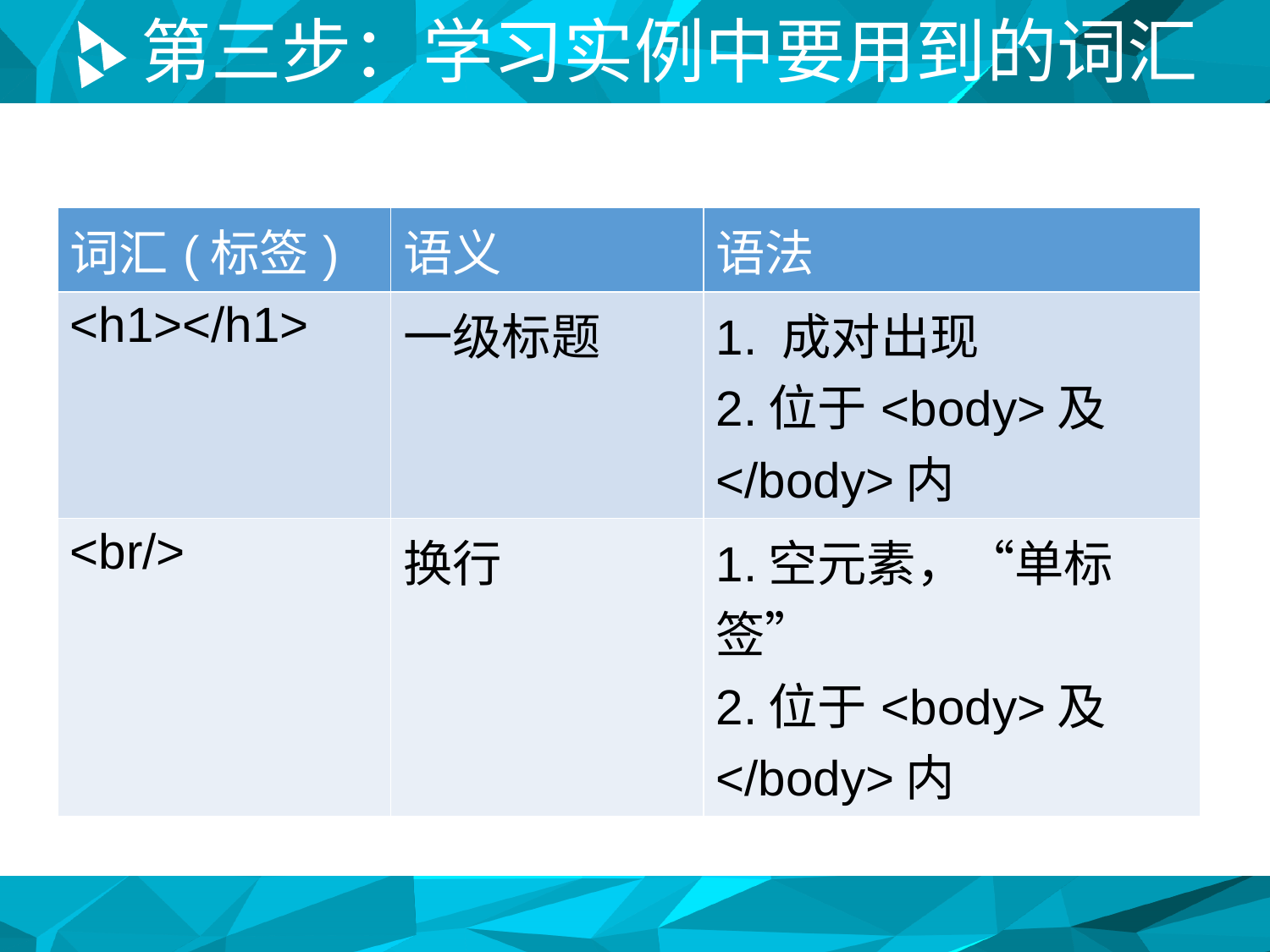

# 第三步：学习实例中要用到的词汇
| 词汇(标签) | 语义 | 语法 |
| --- | --- | --- |
| <h1></h1> | 一级标题 | 1. 成对出现 2.位于<body>及</body>内 |
| <br/> | 换行 | 1.空元素，“单标签” 2.位于<body>及</body>内 |